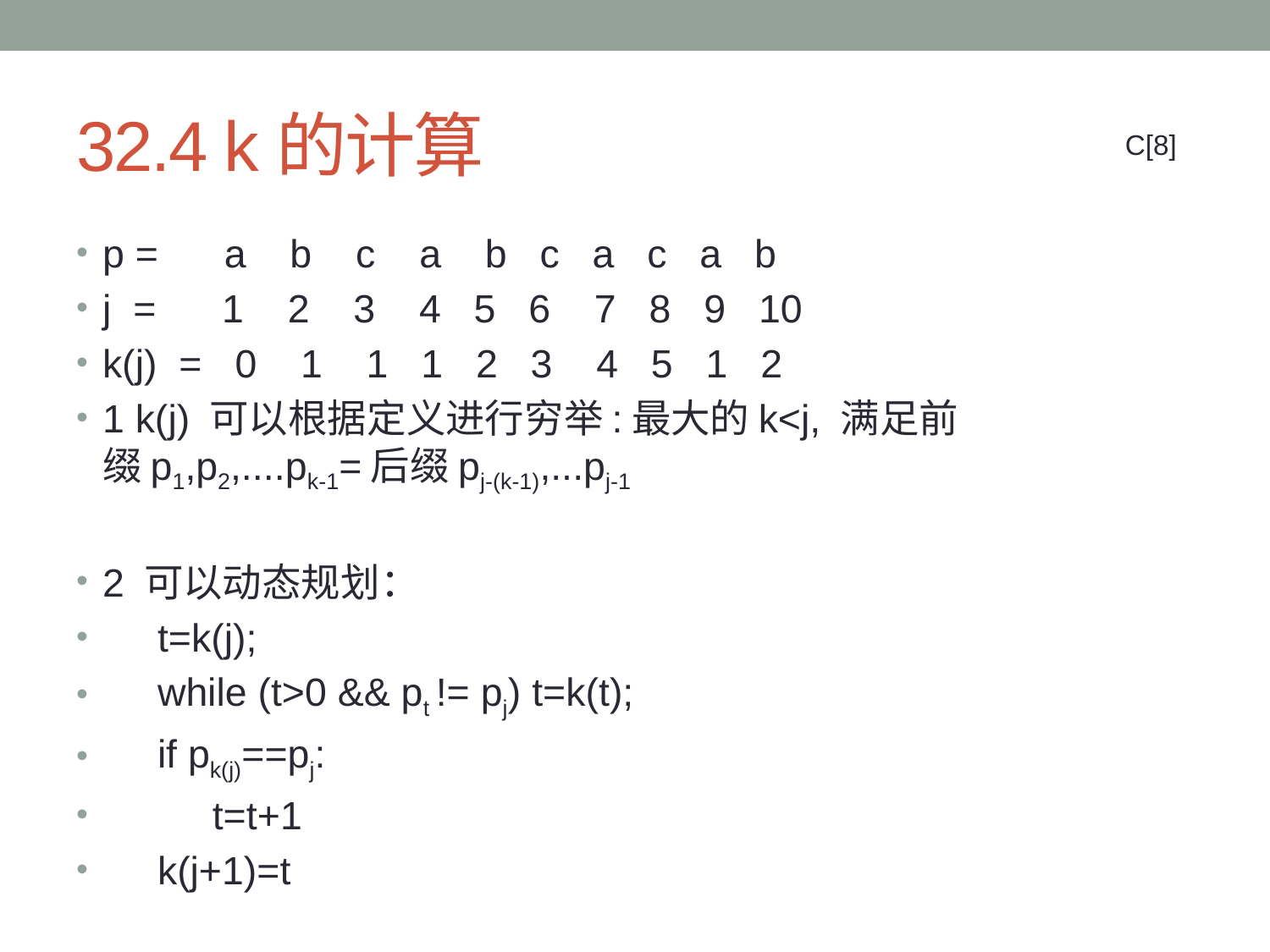

# 32.4 k的计算
C[8]
p =      a    b    c    a    b   c   a   c   a   b
j  =      1    2    3    4   5   6    7   8   9   10
k(j)  =   0    1    1   1   2   3    4   5   1   2
1 k(j) 可以根据定义进行穷举:最大的k<j, 满足前缀p1,p2,....pk-1=后缀pj-(k-1),...pj-1

2 可以动态规划：
     t=k(j);
     while (t>0 && pt != pj) t=k(t);
     if pk(j)==pj:
          t=t+1
     k(j+1)=t